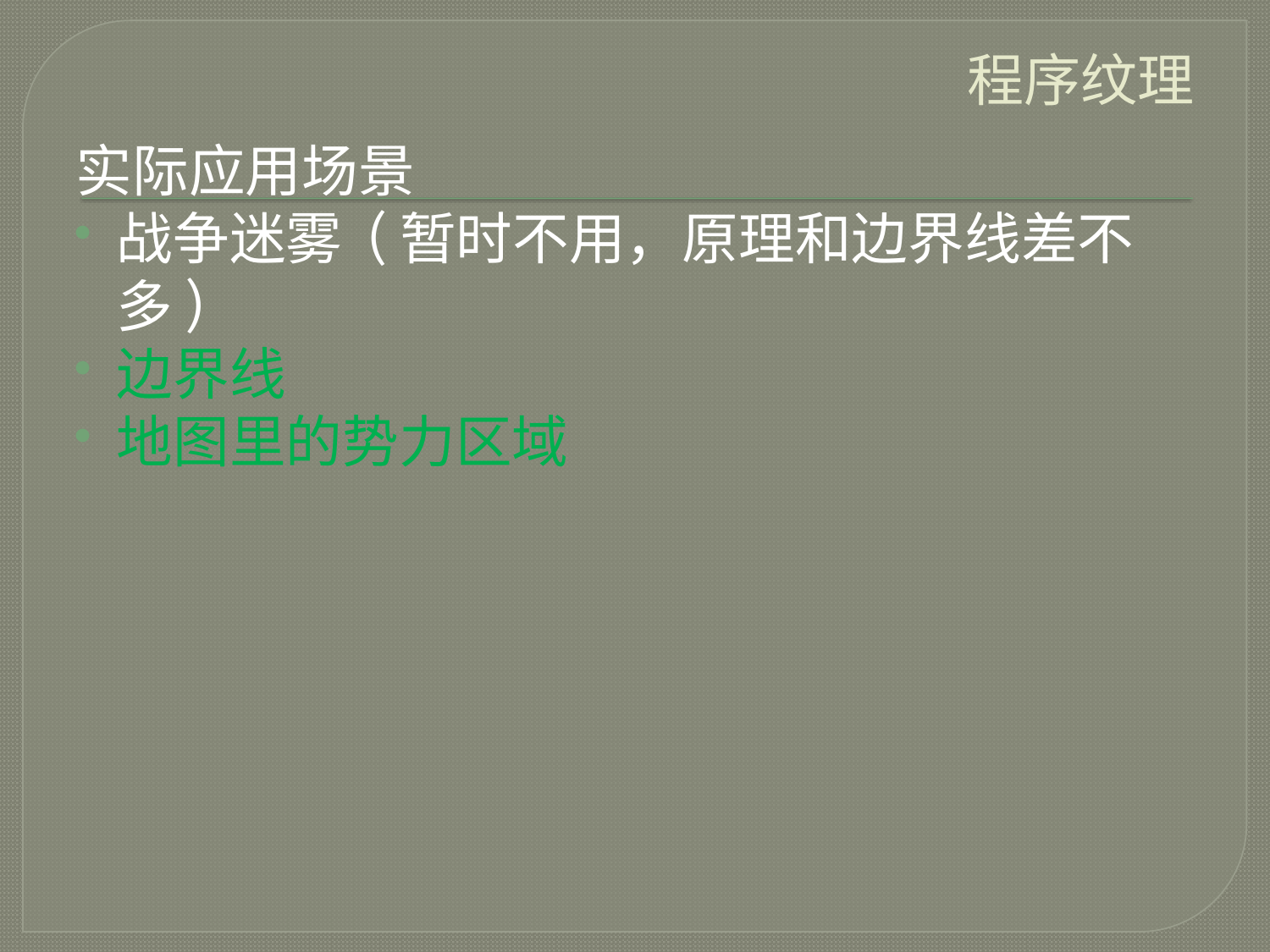

# 程序纹理
实际应用场景
战争迷雾 (暂时不用，原理和边界线差不多)
边界线
地图里的势力区域